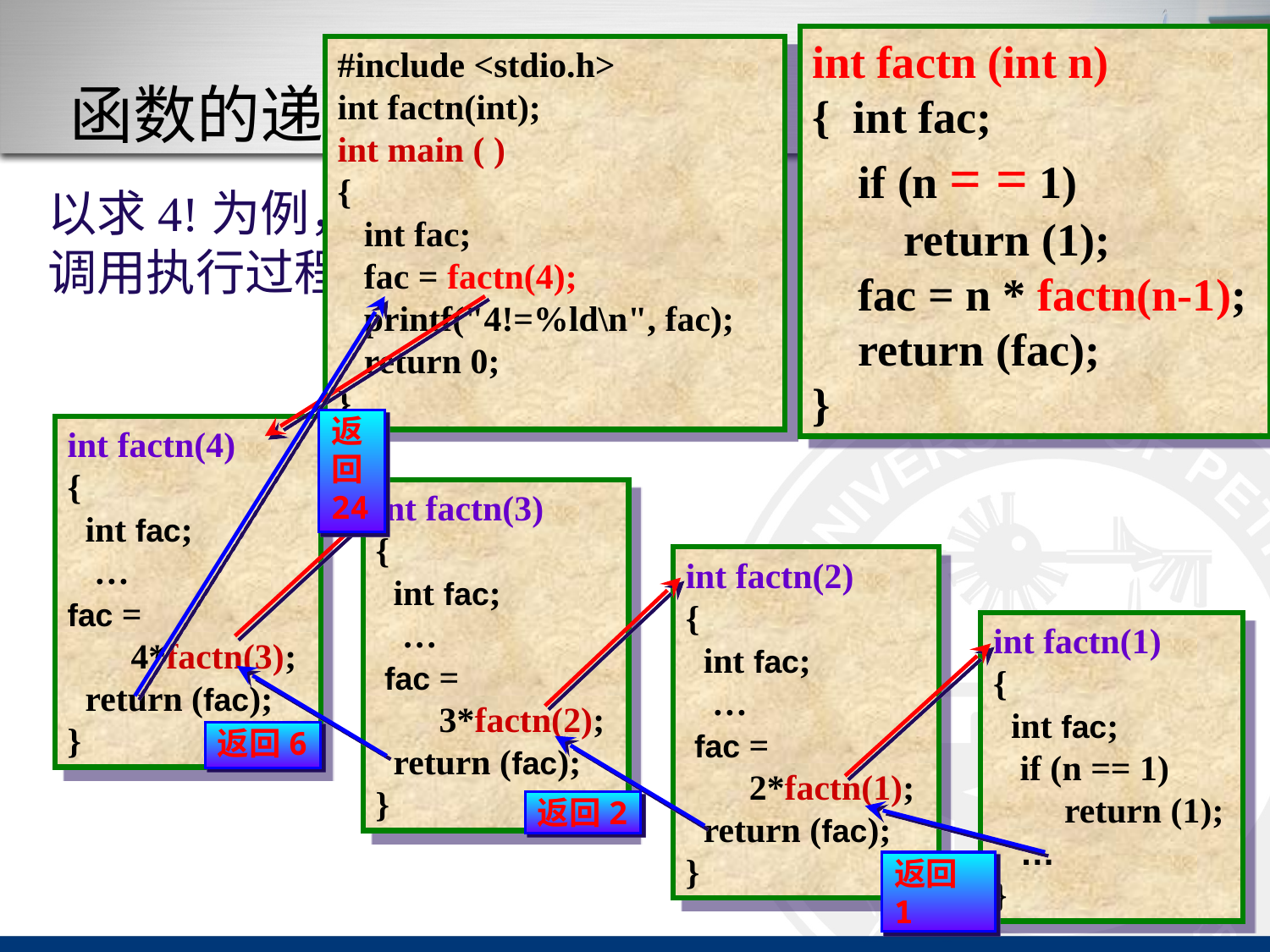

int factn (int n)
{  int fac;
    if (n = = 1)
        return (1);
    fac = n * factn(n-1);
    return (fac);
}
#include <stdio.h>
int factn(int);
int main ( )
{
   int fac;
   fac = factn(4);
   printf("4!=%ld\n", fac);
   return 0;
}
# 函数的递归调用
以求4!为例，递归调用执行过程如下：

返回24

int factn(4)
{
  int fac;
   …
fac = 4*factn(3);
  return (fac);
}
int factn(3)
{
  int fac;
   …
 fac = 3*factn(2);
  return (fac);
}

int factn(2)
{
  int fac;
   …
 fac = 2*factn(1);
  return (fac);
}

int factn(1)
{
  int fac;
   if (n == 1)
        return (1);
   …
}

返回6

返回2

返回1